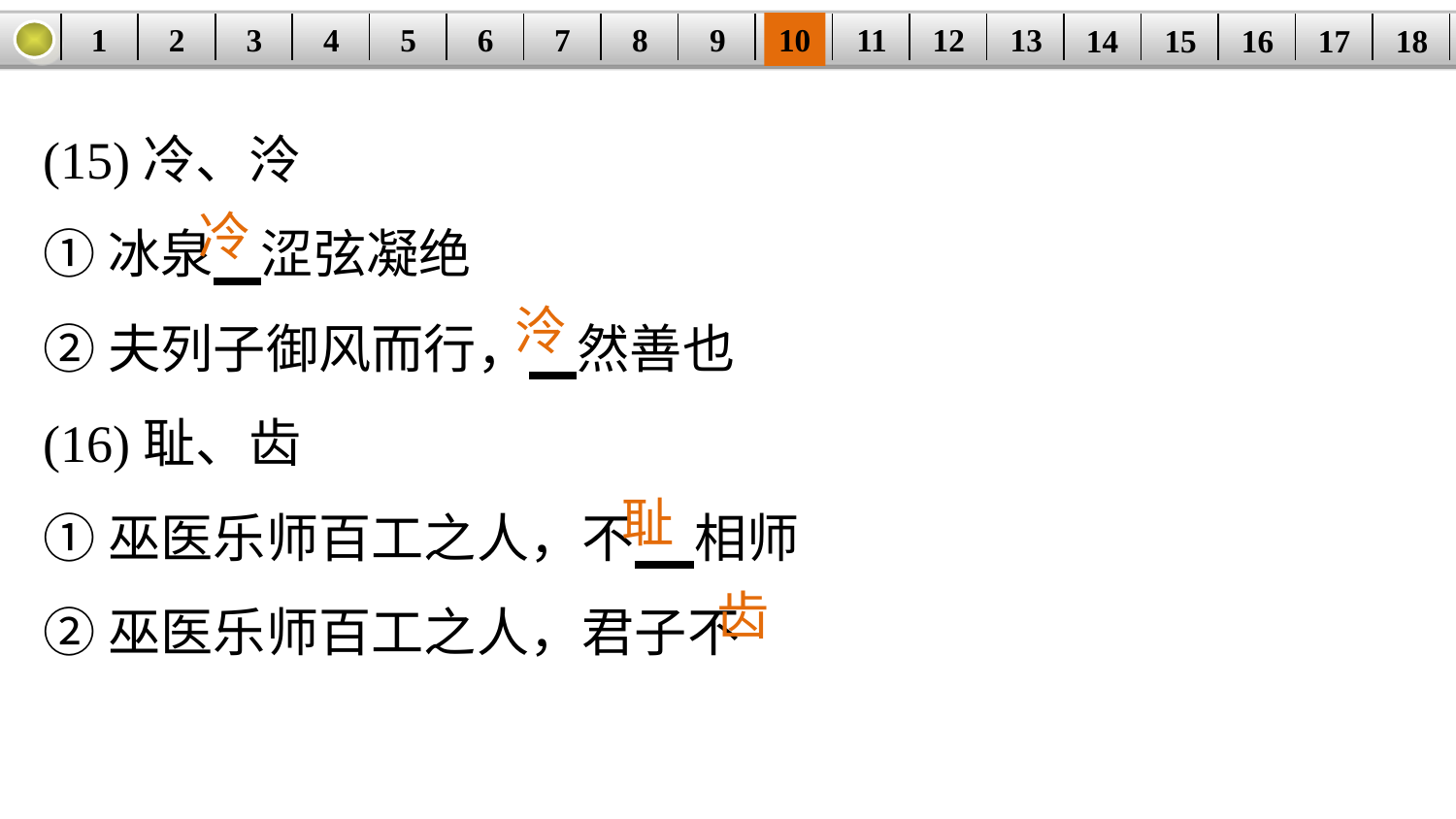

1
2
3
4
5
6
7
8
9
10
11
12
13
14
15
16
17
18
|  |  |  |  |  |  |  |  |  |  |  |  |  |  |  |  |  |  |
| --- | --- | --- | --- | --- | --- | --- | --- | --- | --- | --- | --- | --- | --- | --- | --- | --- | --- |

(15)冷、泠
①冰泉    涩弦凝绝
②夫列子御风而行，    然善也
(16)耻、齿
①巫医乐师百工之人，不     相师
②巫医乐师百工之人，君子不
冷
泠
耻
齿